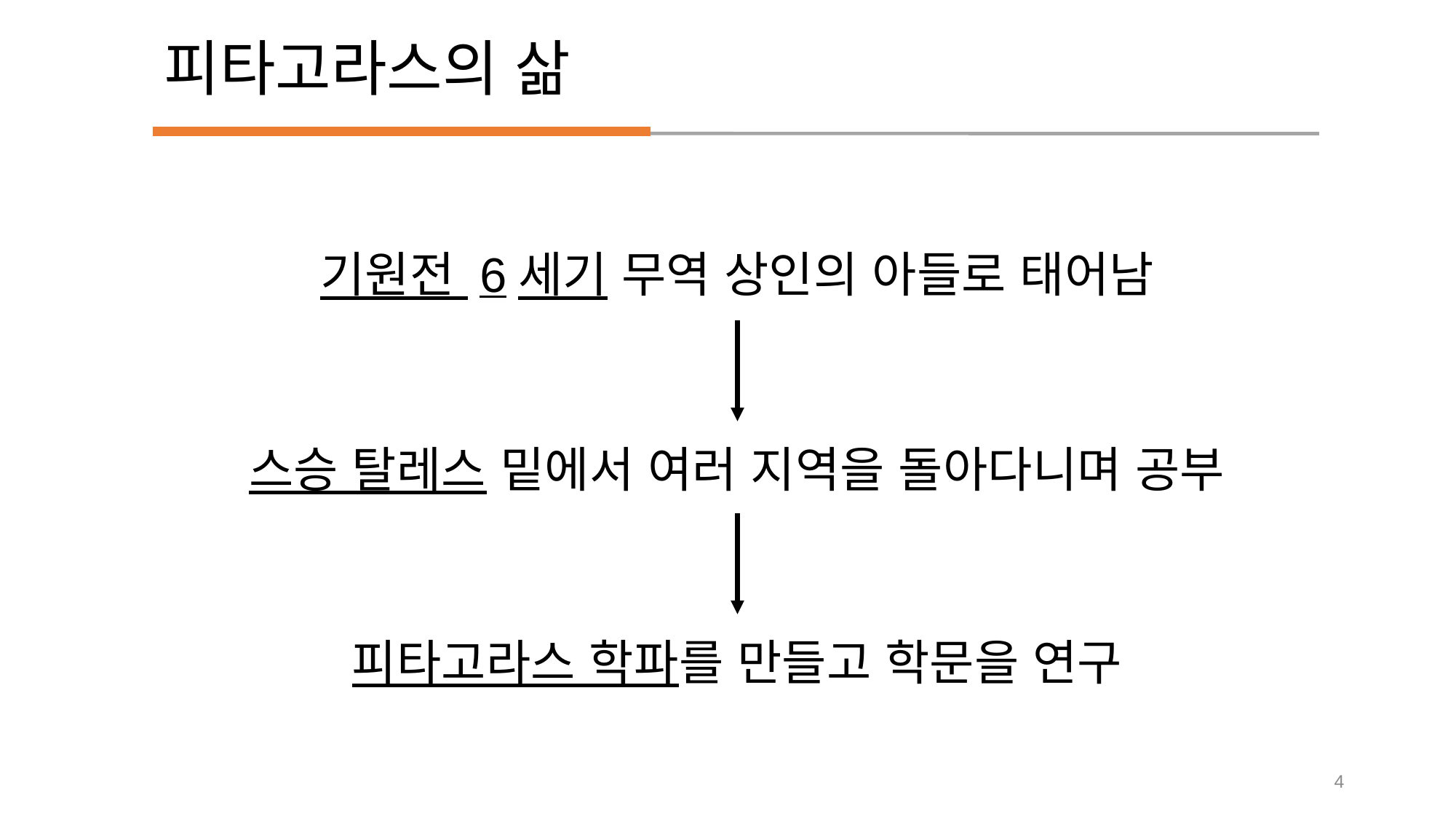

# 피타고라스의 삶

기원전 6세기 무역 상인의 아들로 태어남
스승 탈레스 밑에서 여러 지역을 돌아다니며 공부
피타고라스 학파를 만들고 학문을 연구
4